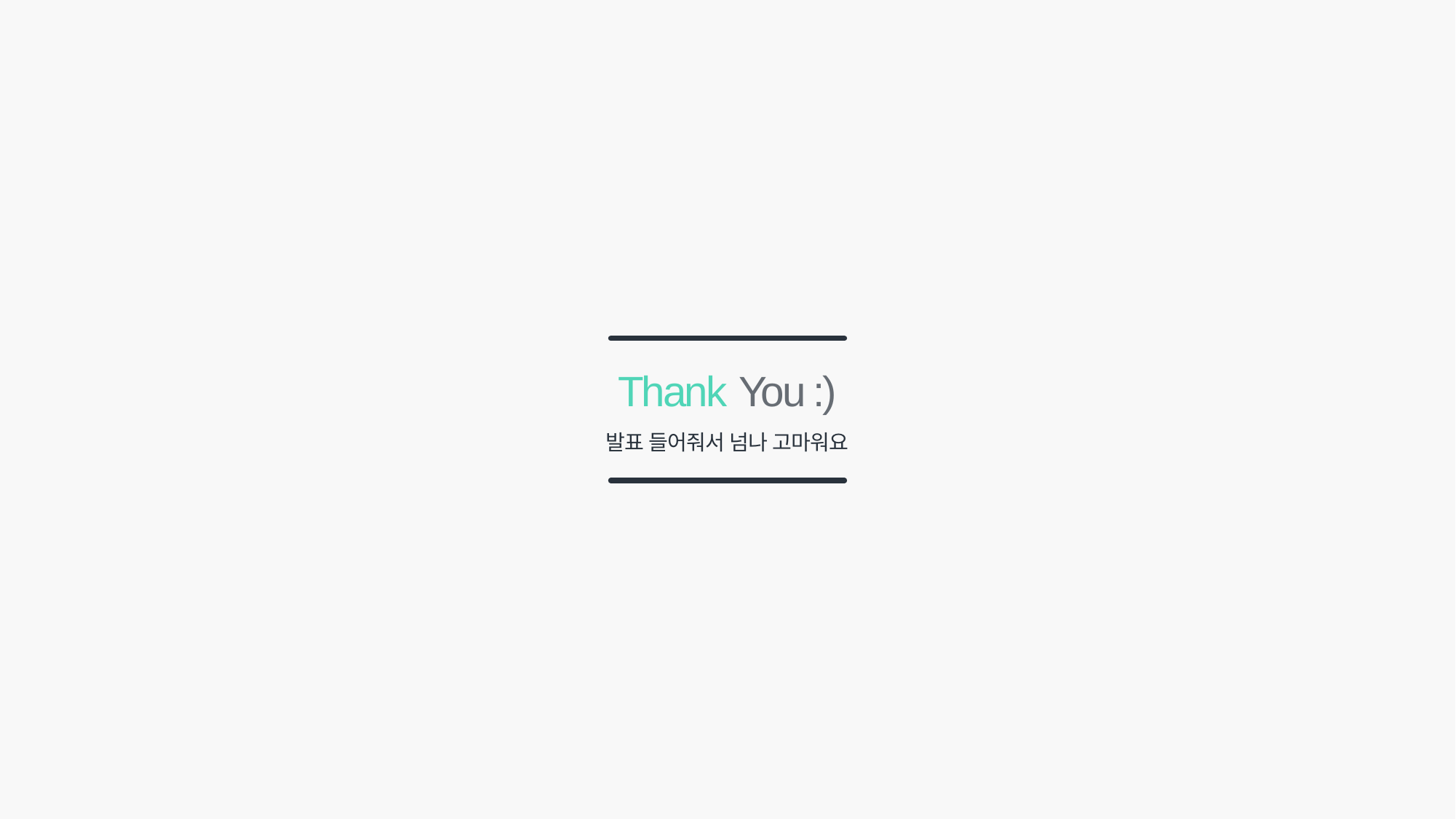

Thank You :)
발표 들어줘서 넘나 고마워요